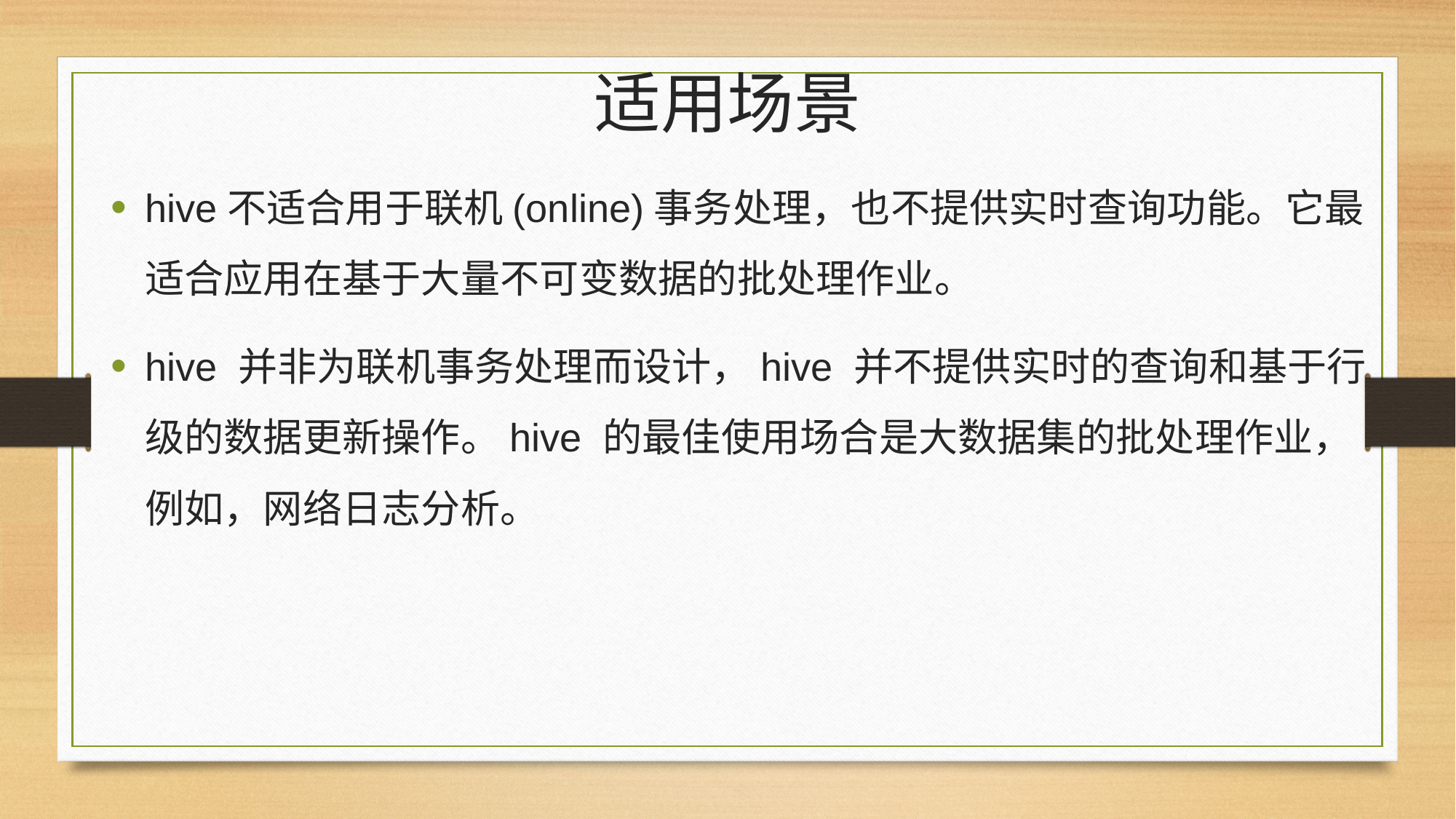

# 适用场景
hive不适合用于联机(online)事务处理，也不提供实时查询功能。它最适合应用在基于大量不可变数据的批处理作业。
hive 并非为联机事务处理而设计，hive 并不提供实时的查询和基于行级的数据更新操作。hive 的最佳使用场合是大数据集的批处理作业，例如，网络日志分析。